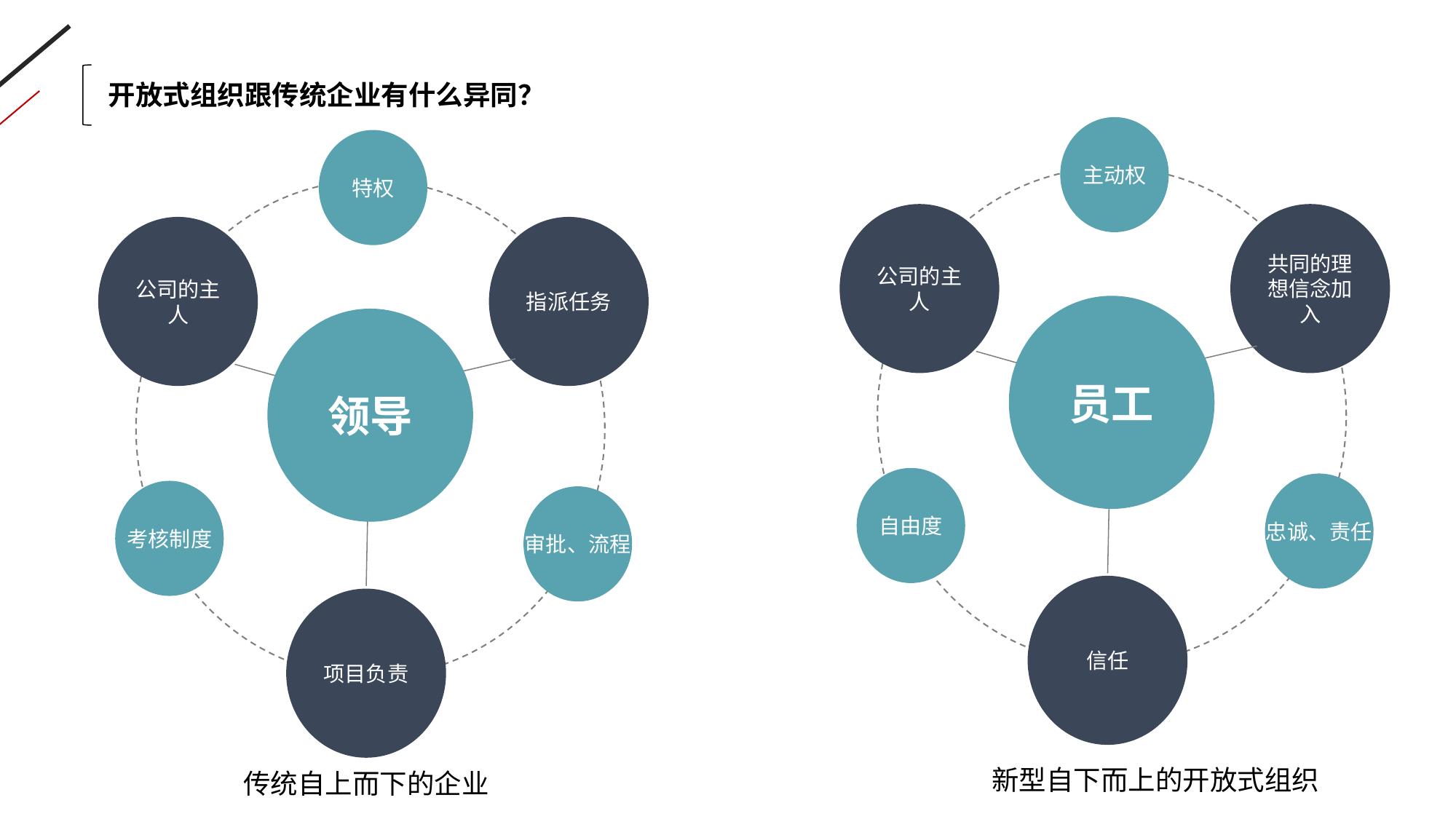

开放式组织跟传统企业有什么异同？
主动权

共同的理想信念加入
公司的主人
员工
自由度
忠诚、责任
信任
特权

指派任务
公司的主人
领导
考核制度
审批、流程
项目负责
新型自下而上的开放式组织
传统自上而下的企业